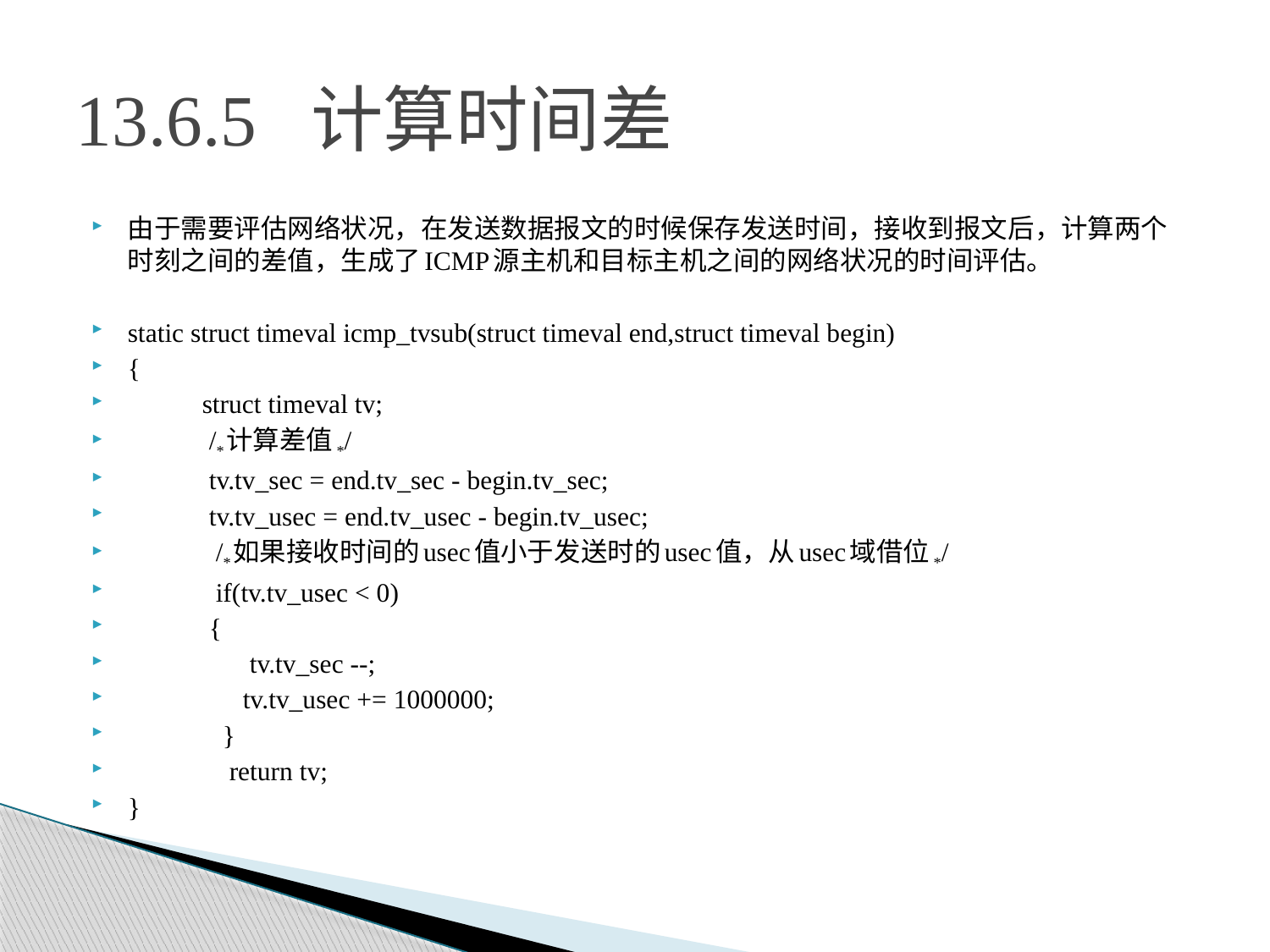

# 13.6.5  计算时间差
由于需要评估网络状况，在发送数据报文的时候保存发送时间，接收到报文后，计算两个时刻之间的差值，生成了ICMP源主机和目标主机之间的网络状况的时间评估。

static struct timeval icmp_tvsub(struct timeval end,struct timeval begin)
{
           struct timeval tv;
            /*计算差值*/
            tv.tv_sec = end.tv_sec - begin.tv_sec;
            tv.tv_usec = end.tv_usec - begin.tv_usec;
             /*如果接收时间的usec值小于发送时的usec值，从usec域借位*/
             if(tv.tv_usec < 0)
            {
                  tv.tv_sec --;
                 tv.tv_usec += 1000000;
              }
               return tv;
}